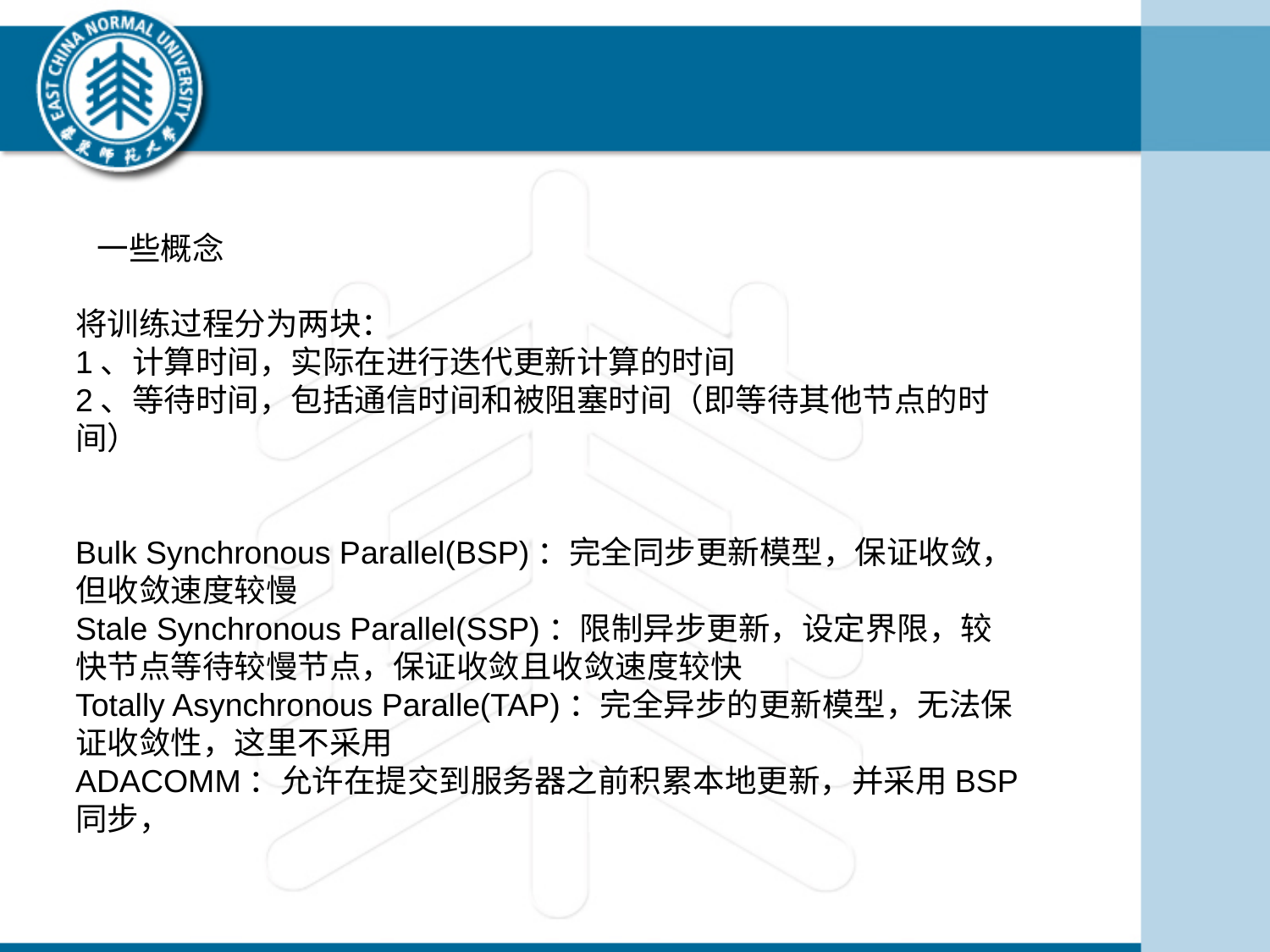

一些概念
将训练过程分为两块：
1、计算时间，实际在进行迭代更新计算的时间
2、等待时间，包括通信时间和被阻塞时间（即等待其他节点的时间）
Bulk Synchronous Parallel(BSP)：完全同步更新模型，保证收敛，但收敛速度较慢
Stale Synchronous Parallel(SSP)：限制异步更新，设定界限，较快节点等待较慢节点，保证收敛且收敛速度较快
Totally Asynchronous Paralle(TAP)：完全异步的更新模型，无法保证收敛性，这里不采用
ADACOMM：允许在提交到服务器之前积累本地更新，并采用BSP同步，